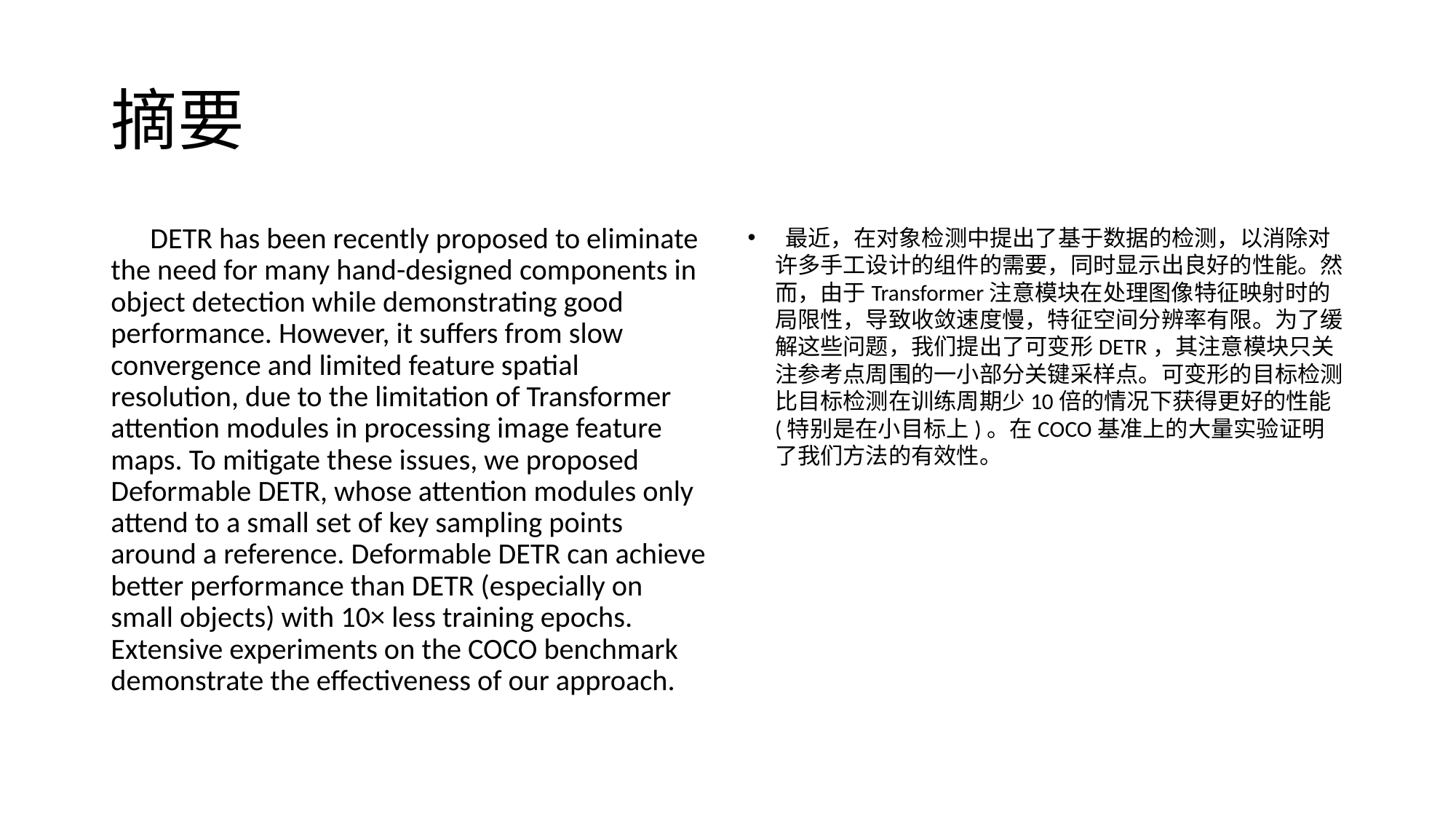

# 摘要
      DETR has been recently proposed to eliminate the need for many hand-designed components in object detection while demonstrating good performance. However, it suffers from slow convergence and limited feature spatial resolution, due to the limitation of Transformer attention modules in processing image feature maps. To mitigate these issues, we proposed Deformable DETR, whose attention modules only attend to a small set of key sampling points around a reference. Deformable DETR can achieve better performance than DETR (especially on small objects) with 10× less training epochs. Extensive experiments on the COCO benchmark demonstrate the effectiveness of our approach.
 最近，在对象检测中提出了基于数据的检测，以消除对许多手工设计的组件的需要，同时显示出良好的性能。然而，由于Transformer注意模块在处理图像特征映射时的局限性，导致收敛速度慢，特征空间分辨率有限。为了缓解这些问题，我们提出了可变形DETR，其注意模块只关注参考点周围的一小部分关键采样点。可变形的目标检测比目标检测在训练周期少10倍的情况下获得更好的性能(特别是在小目标上)。在COCO基准上的大量实验证明了我们方法的有效性。